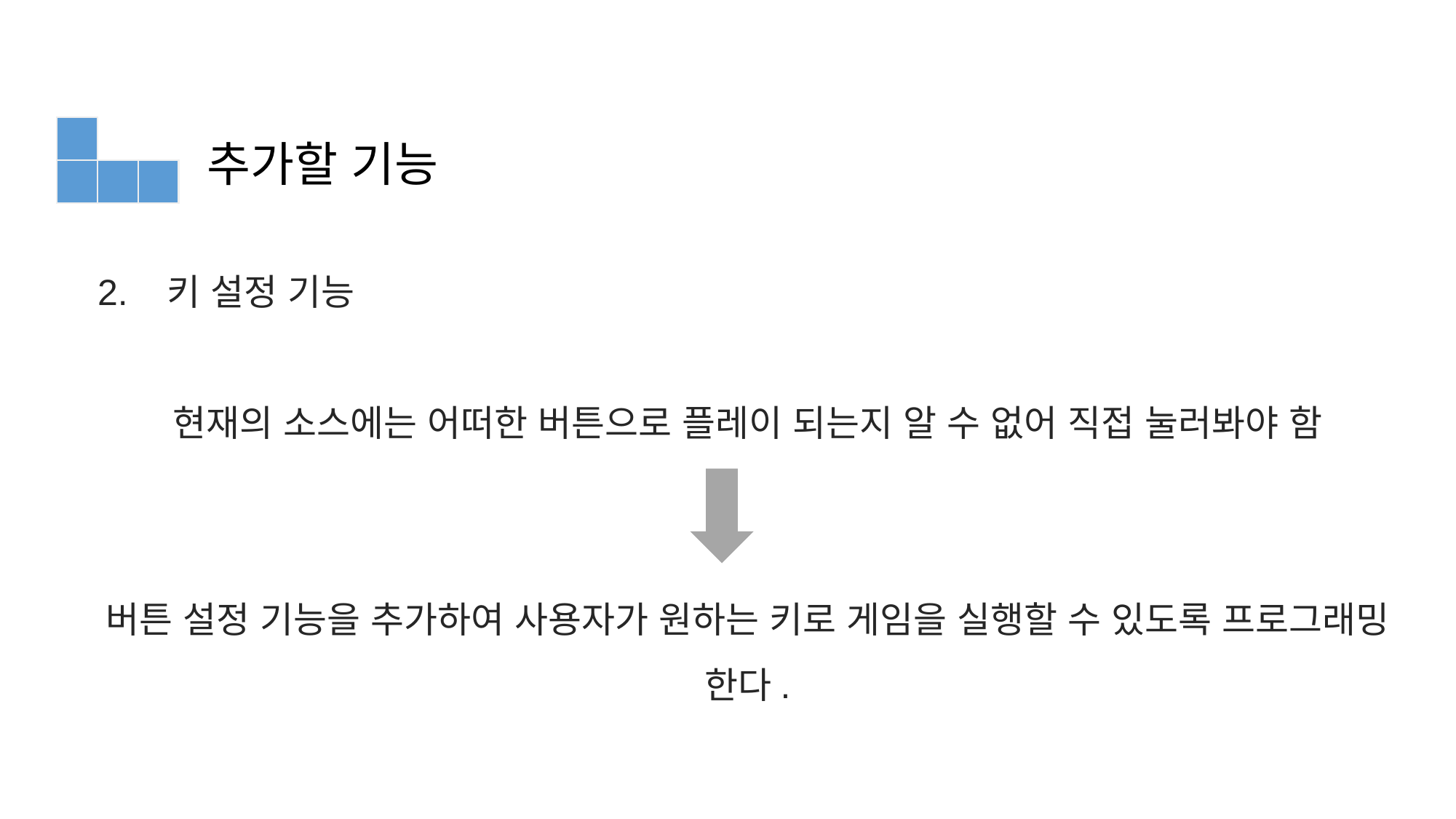

# 추가할 기능
2.   키 설정 기능

현재의 소스에는 어떠한 버튼으로 플레이 되는지 알 수 없어 직접 눌러봐야 함

버튼 설정 기능을 추가하여 사용자가 원하는 키로 게임을 실행할 수 있도록 프로그래밍 한다.